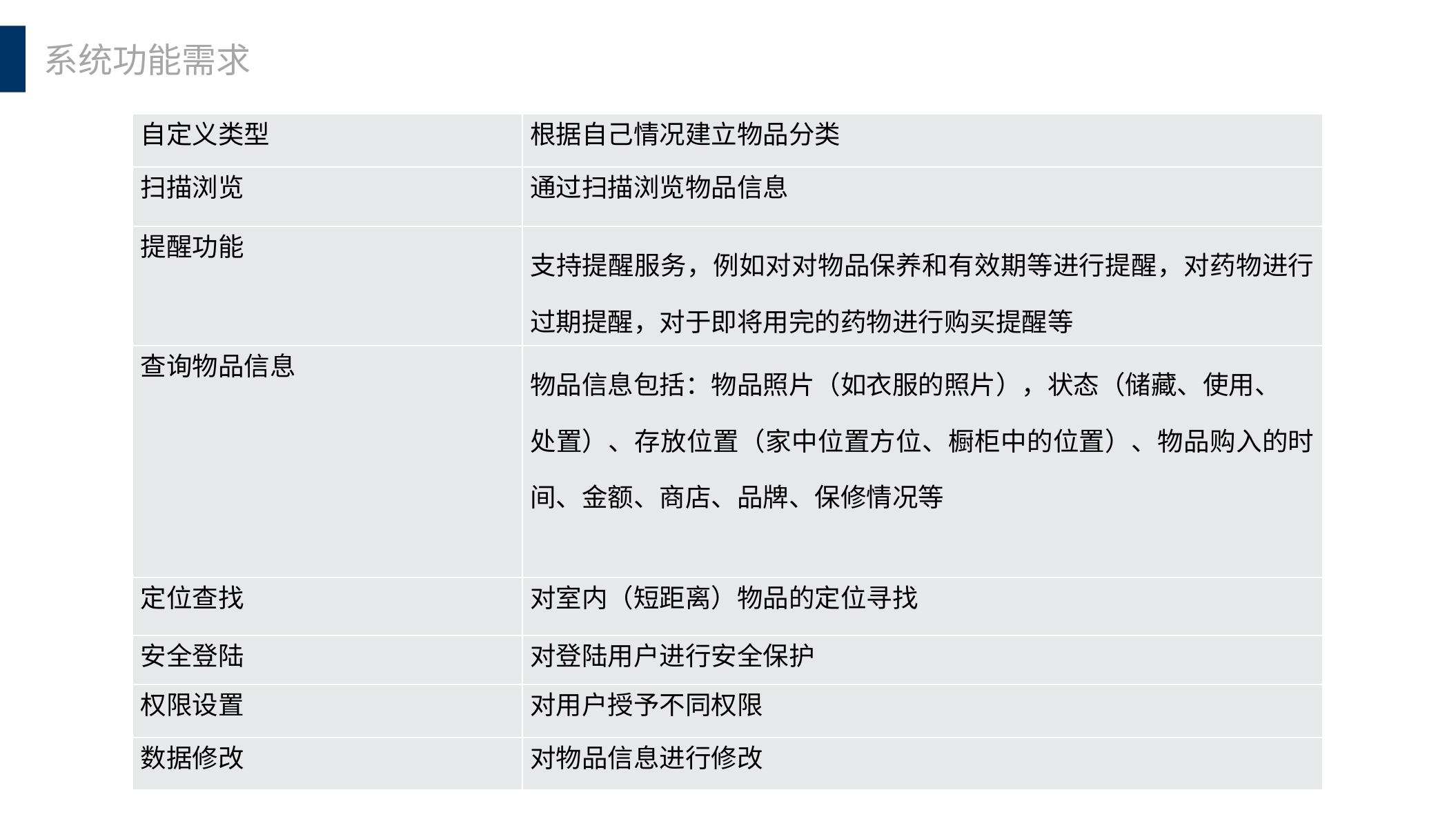

系统功能需求
| 自定义类型 | 根据自己情况建立物品分类 |
| --- | --- |
| 扫描浏览 | 通过扫描浏览物品信息 |
| 提醒功能 | 支持提醒服务，例如对对物品保养和有效期等进行提醒，对药物进行过期提醒，对于即将用完的药物进行购买提醒等 |
| 查询物品信息 | 物品信息包括：物品照片（如衣服的照片），状态（储藏、使用、 处置）、存放位置（家中位置方位、橱柜中的位置）、物品购入的时间、金额、商店、品牌、保修情况等 |
| 定位查找 | 对室内（短距离）物品的定位寻找 |
| 安全登陆 | 对登陆用户进行安全保护 |
| 权限设置 | 对用户授予不同权限 |
| 数据修改 | 对物品信息进行修改 |